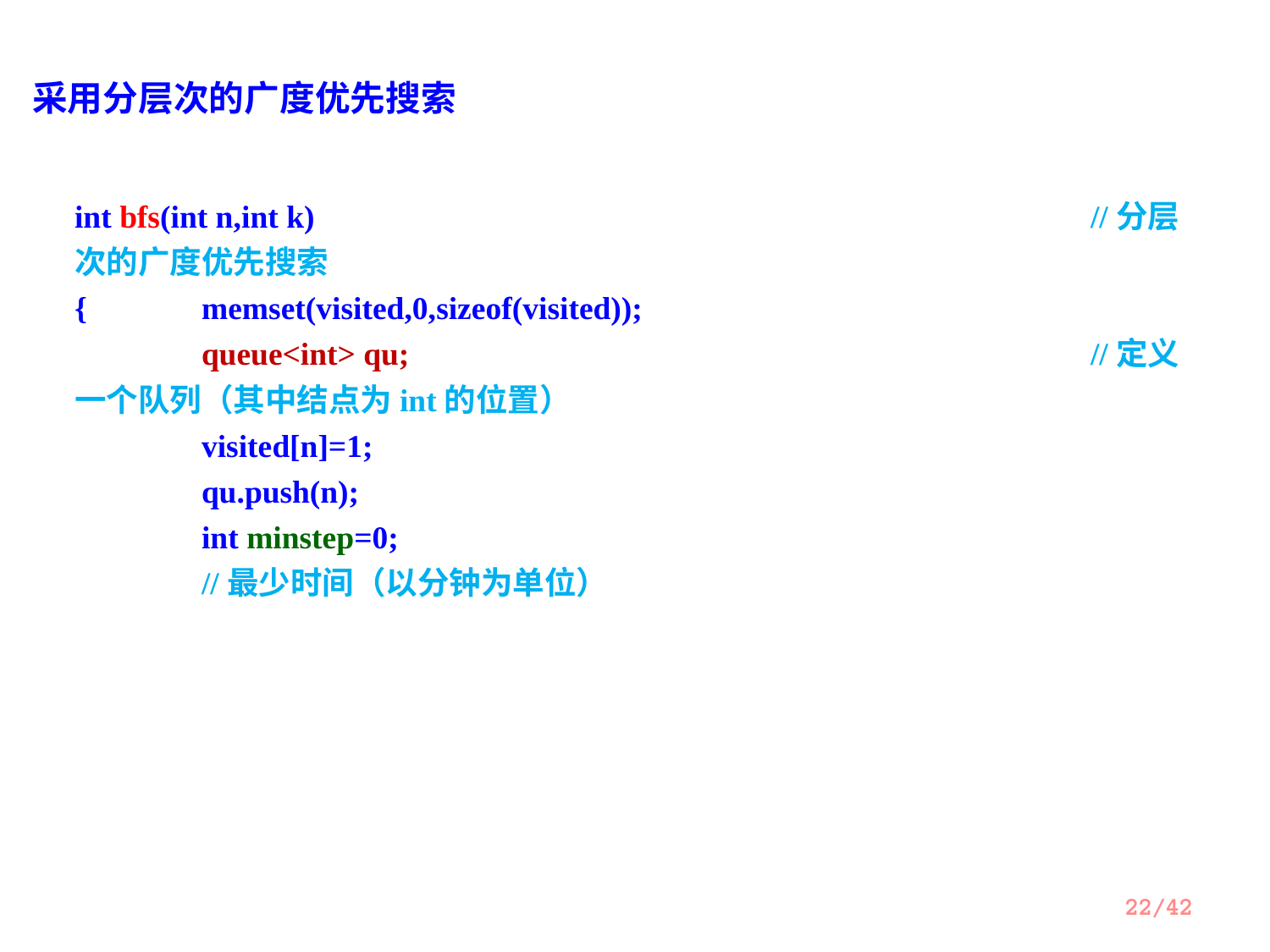

采用分层次的广度优先搜索
int bfs(int n,int k)							//分层次的广度优先搜索
{	memset(visited,0,sizeof(visited));
	queue<int> qu;						//定义一个队列（其中结点为int的位置）
	visited[n]=1;
	qu.push(n);
	int minstep=0;							//最少时间（以分钟为单位）
22/42